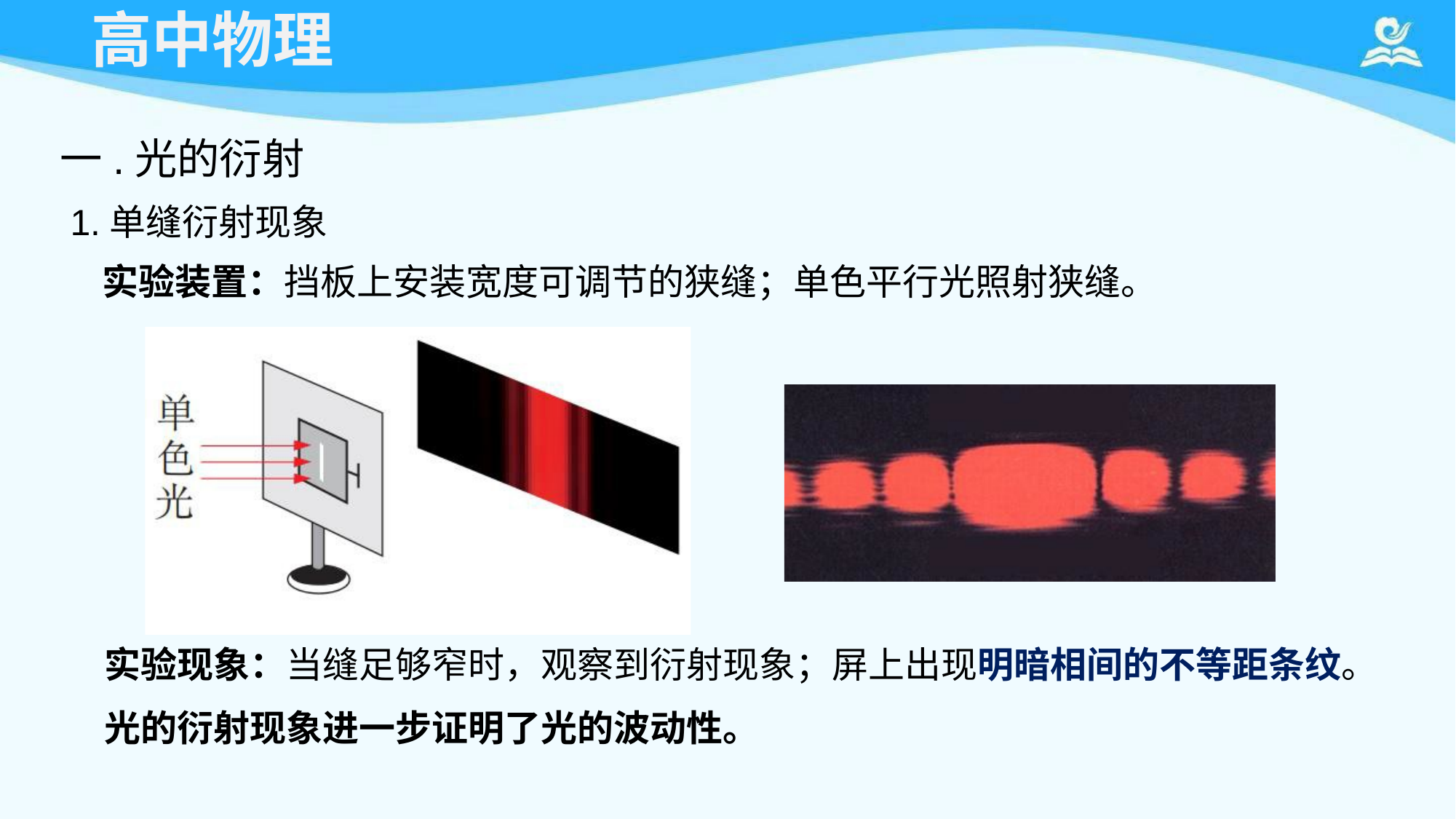

# 高中物理
一.光的衍射
1.单缝衍射现象
实验装置：挡板上安装宽度可调节的狭缝；单色平行光照射狭缝。

实验现象：当缝足够窄时，观察到衍射现象；屏上出现明暗相间的不等距条纹。 光的衍射现象进一步证明了光的波动性。